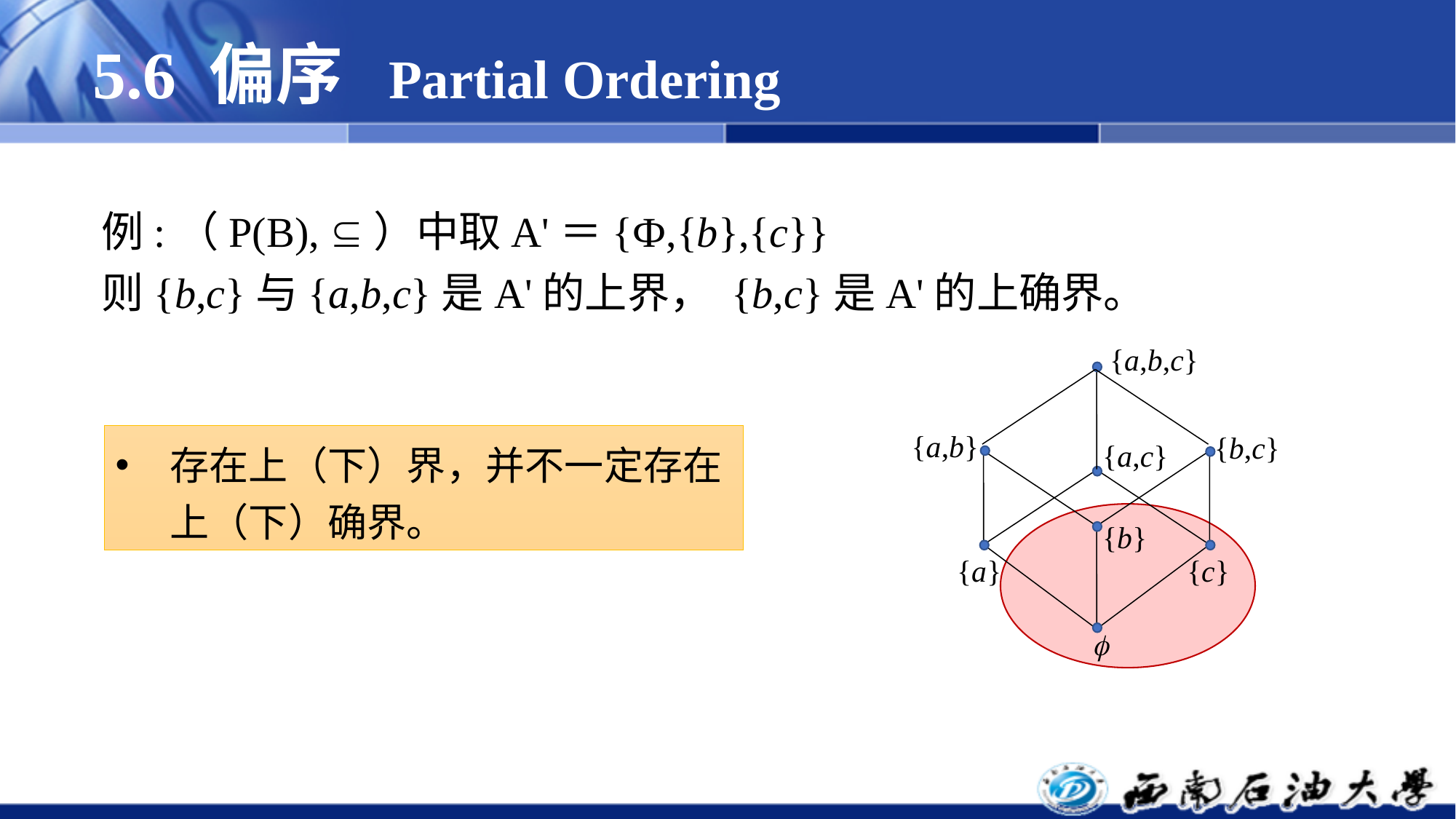

# 5.6 偏序  Partial Ordering
例:（P(B), ⊆）中取A'＝{Ф,{b},{c}}
则{b,c}与{a,b,c}是A'的上界， {b,c}是A'的上确界。
{a,b,c}

{a,b}
{b,c}
{a,c}

{b}

{a}
{c}
φ

存在上（下）界，并不一定存在上（下）确界。